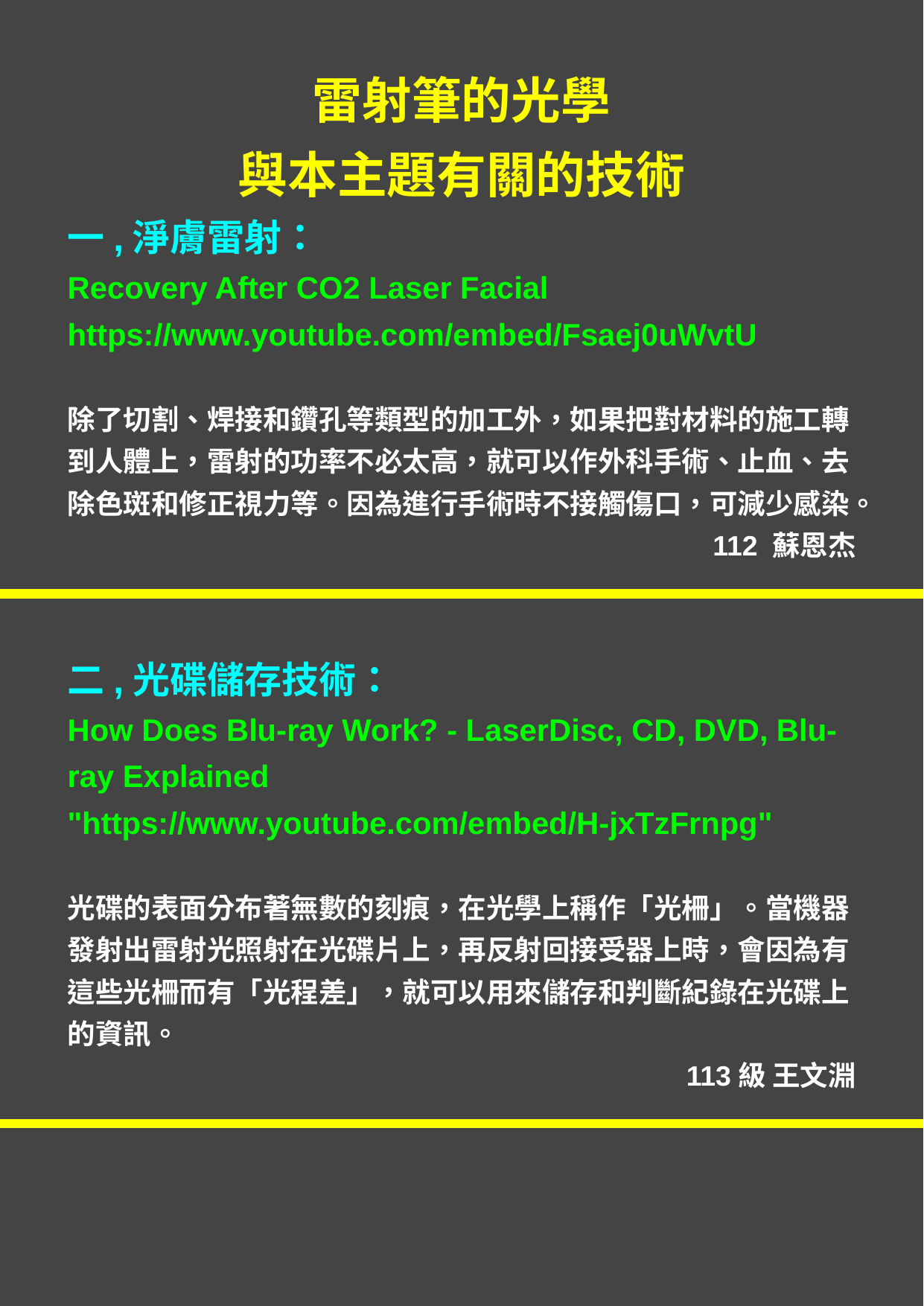

雷射筆的光學
與本主題有關的技術
一,淨膚雷射：
Recovery After CO2 Laser Facial
https://www.youtube.com/embed/Fsaej0uWvtU

除了切割、焊接和鑽孔等類型的加工外，如果把對材料的施工轉到人體上，雷射的功率不必太高，就可以作外科手術、止血、去除色斑和修正視力等。因為進行手術時不接觸傷口，可減少感染。
112 蘇恩杰

二,光碟儲存技術：
How Does Blu-ray Work? - LaserDisc, CD, DVD, Blu-ray Explained
"https://www.youtube.com/embed/H-jxTzFrnpg"

光碟的表面分布著無數的刻痕，在光學上稱作「光柵」。當機器發射出雷射光照射在光碟片上，再反射回接受器上時，會因為有這些光柵而有「光程差」，就可以用來儲存和判斷紀錄在光碟上的資訊。
113級 王文淵